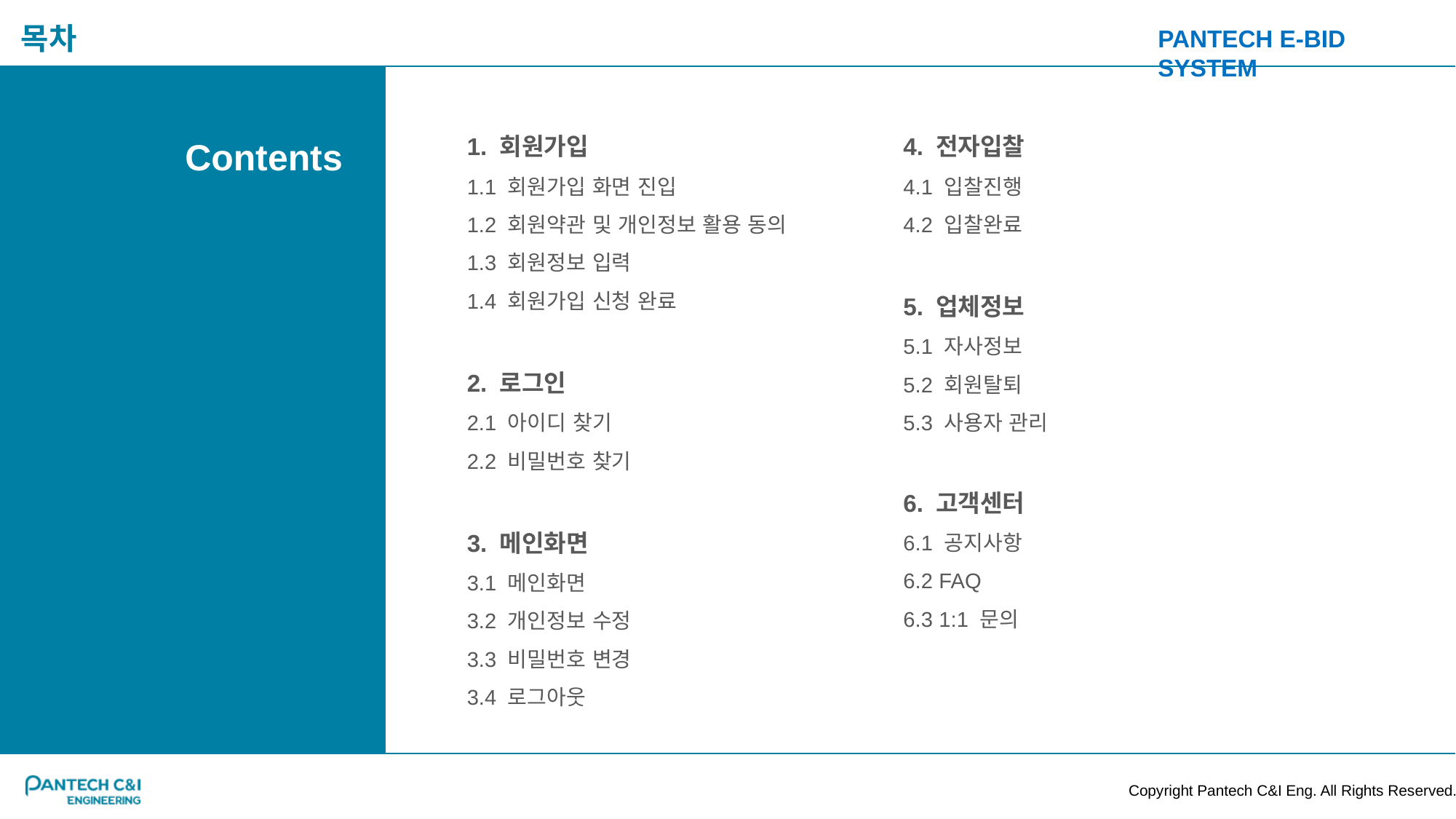

1. 회원가입
1.1 회원가입 화면 진입
1.2 회원약관 및 개인정보 활용 동의
1.3 회원정보 입력
1.4 회원가입 신청 완료

2. 로그인
2.1 아이디 찾기
2.2 비밀번호 찾기

3. 메인화면
3.1 메인화면
3.2 개인정보 수정
3.3 비밀번호 변경
3.4 로그아웃
4. 전자입찰
4.1 입찰진행
4.2 입찰완료

5. 업체정보
5.1 자사정보
5.2 회원탈퇴
5.3 사용자 관리

6. 고객센터
6.1 공지사항
6.2 FAQ
6.3 1:1 문의